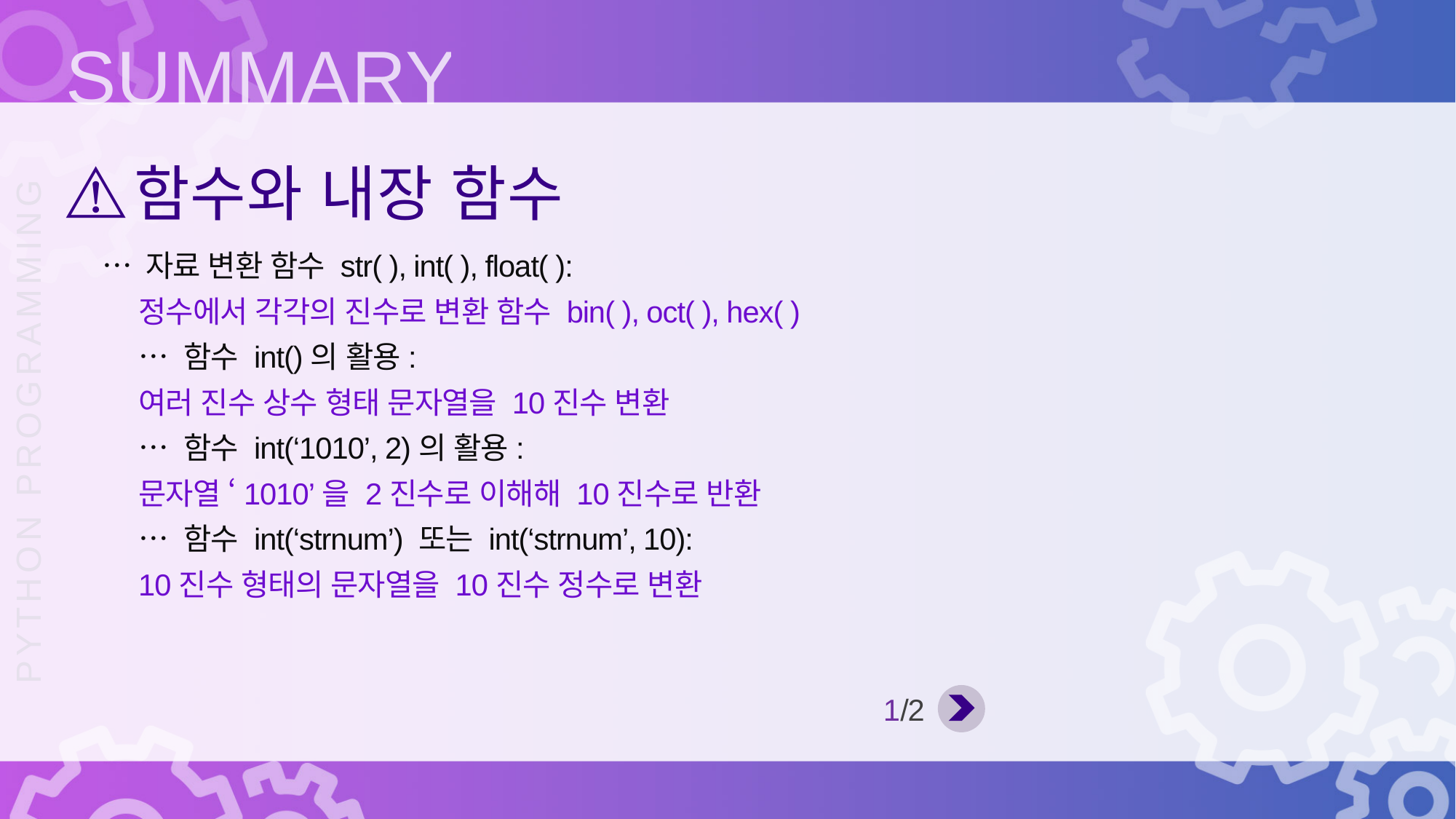

함수와 내장 함수
… 자료 변환 함수 str( ), int( ), float( ):
정수에서 각각의 진수로 변환 함수 bin( ), oct( ), hex( )
… 함수 int()의 활용:
여러 진수 상수 형태 문자열을 10진수 변환
… 함수 int(‘1010’, 2)의 활용:
문자열 ‘1010’을 2진수로 이해해 10진수로 반환
… 함수 int(‘strnum’) 또는 int(‘strnum’, 10):
10진수 형태의 문자열을 10진수 정수로 변환
1/2